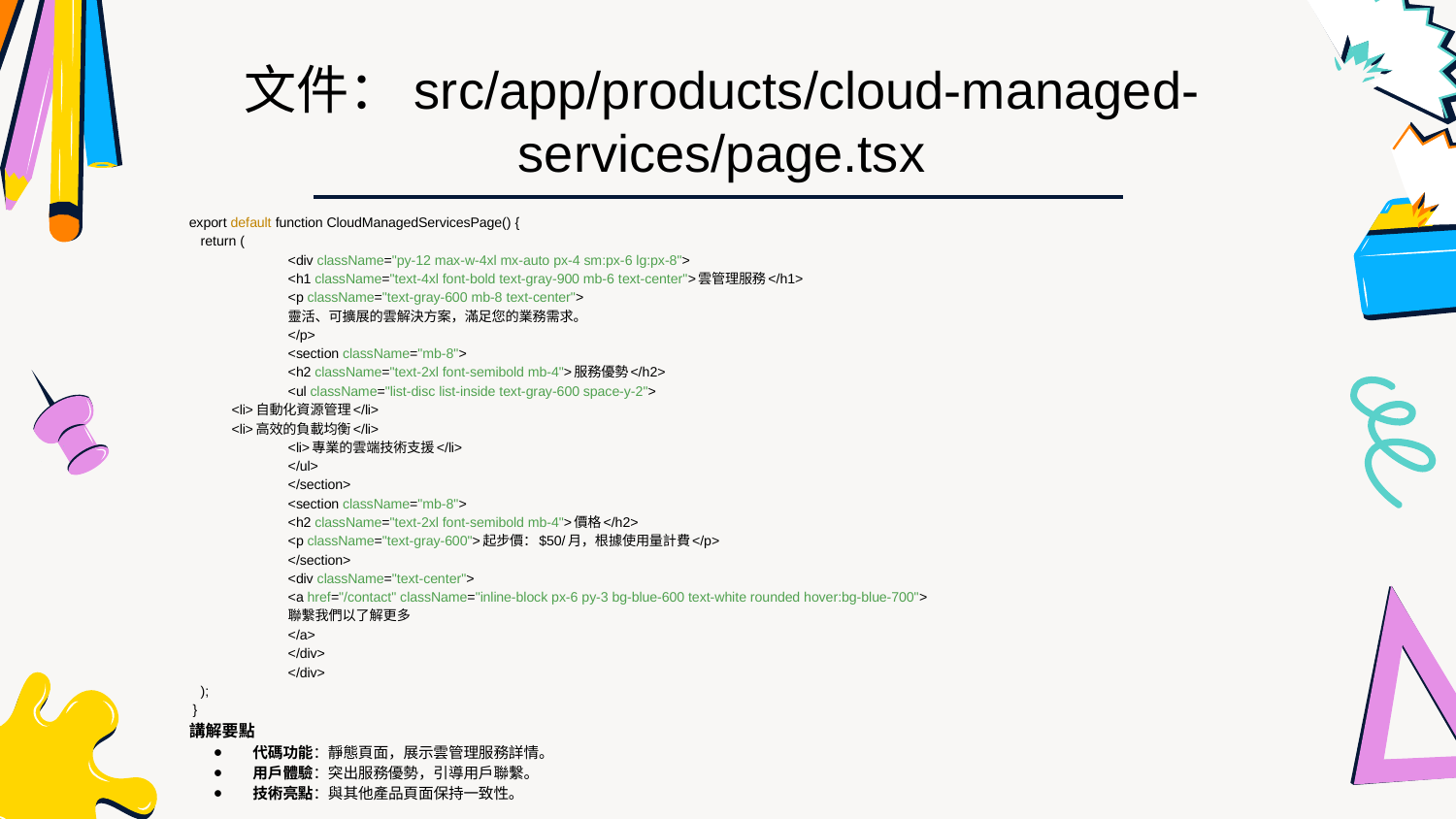

文件：src/app/products/cloud-managed-services/page.tsx
export default function CloudManagedServicesPage() {
   return (
 	<div className="py-12 max-w-4xl mx-auto px-4 sm:px-6 lg:px-8">
   	<h1 className="text-4xl font-bold text-gray-900 mb-6 text-center">雲管理服務</h1>
   	<p className="text-gray-600 mb-8 text-center">
     	靈活、可擴展的雲解決方案，滿足您的業務需求。
   	</p>
   	<section className="mb-8">
     	<h2 className="text-2xl font-semibold mb-4">服務優勢</h2>
     	<ul className="list-disc list-inside text-gray-600 space-y-2">
           <li>自動化資源管理</li>
           <li>高效的負載均衡</li>
       	<li>專業的雲端技術支援</li>
     	</ul>
   	</section>
   	<section className="mb-8">
     	<h2 className="text-2xl font-semibold mb-4">價格</h2>
     	<p className="text-gray-600">起步價：$50/月，根據使用量計費</p>
   	</section>
   	<div className="text-center">
     	<a href="/contact" className="inline-block px-6 py-3 bg-blue-600 text-white rounded hover:bg-blue-700">
       	聯繫我們以了解更多
     	</a>
   	</div>
 	</div>
   );
 }
講解要點
代碼功能：靜態頁面，展示雲管理服務詳情。
用戶體驗：突出服務優勢，引導用戶聯繫。
技術亮點：與其他產品頁面保持一致性。